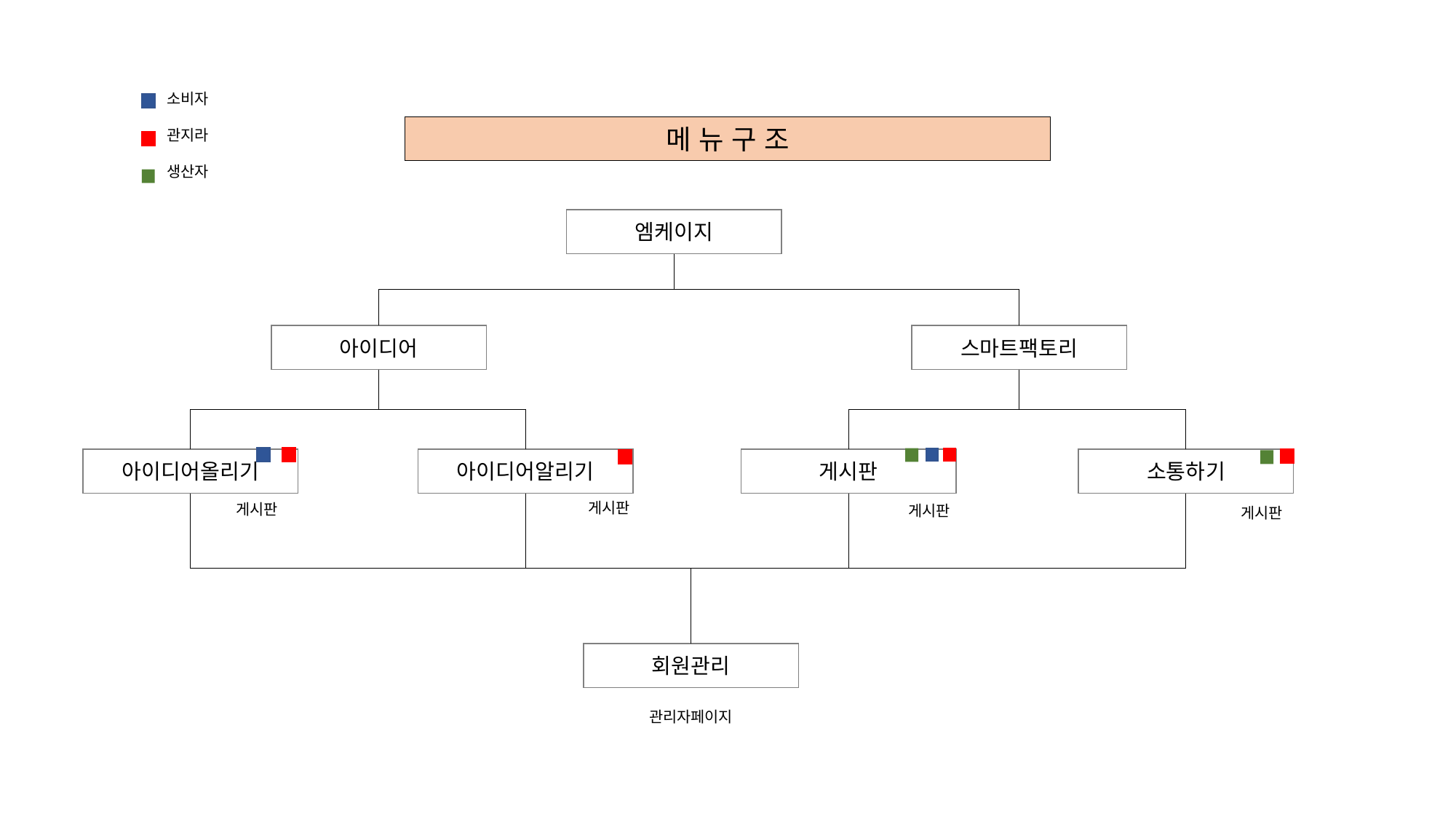

소비자
관지라

생산자

메 뉴 구 조

엠케이지
스마트팩토리
아이디어

아이디어올리기
아이디어알리기
게시판
소통하기

게시판
게시판
게시판
게시판
회원관리
관리자페이지